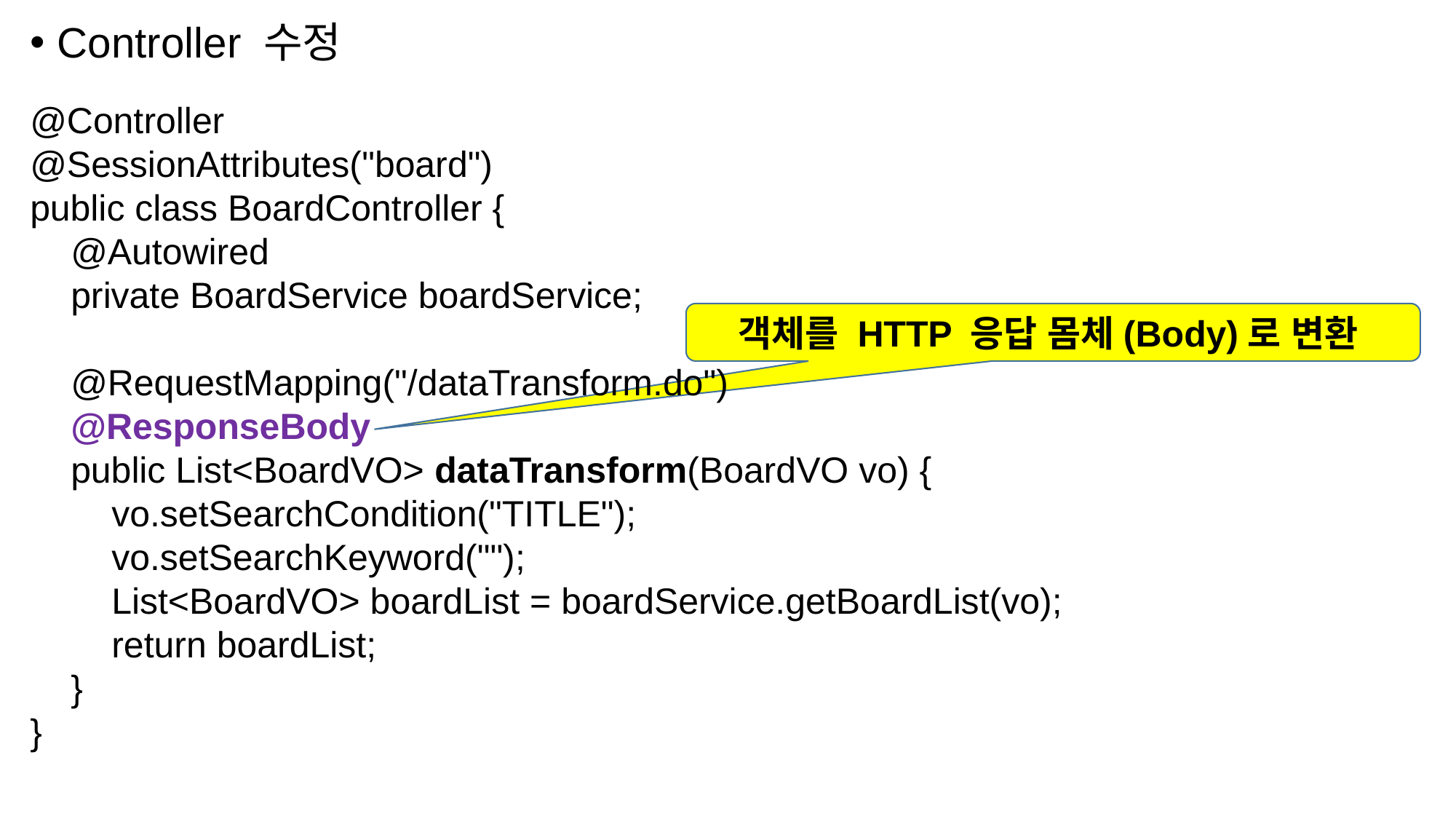

Controller 수정
@Controller
@SessionAttributes("board")
public class BoardController {
    @Autowired
    private BoardService boardService;

    @RequestMapping("/dataTransform.do")
    @ResponseBody
    public List<BoardVO> dataTransform(BoardVO vo) {
        vo.setSearchCondition("TITLE");
        vo.setSearchKeyword("");
        List<BoardVO> boardList = boardService.getBoardList(vo);
        return boardList;
    }
}
객체를 HTTP 응답 몸체(Body)로 변환